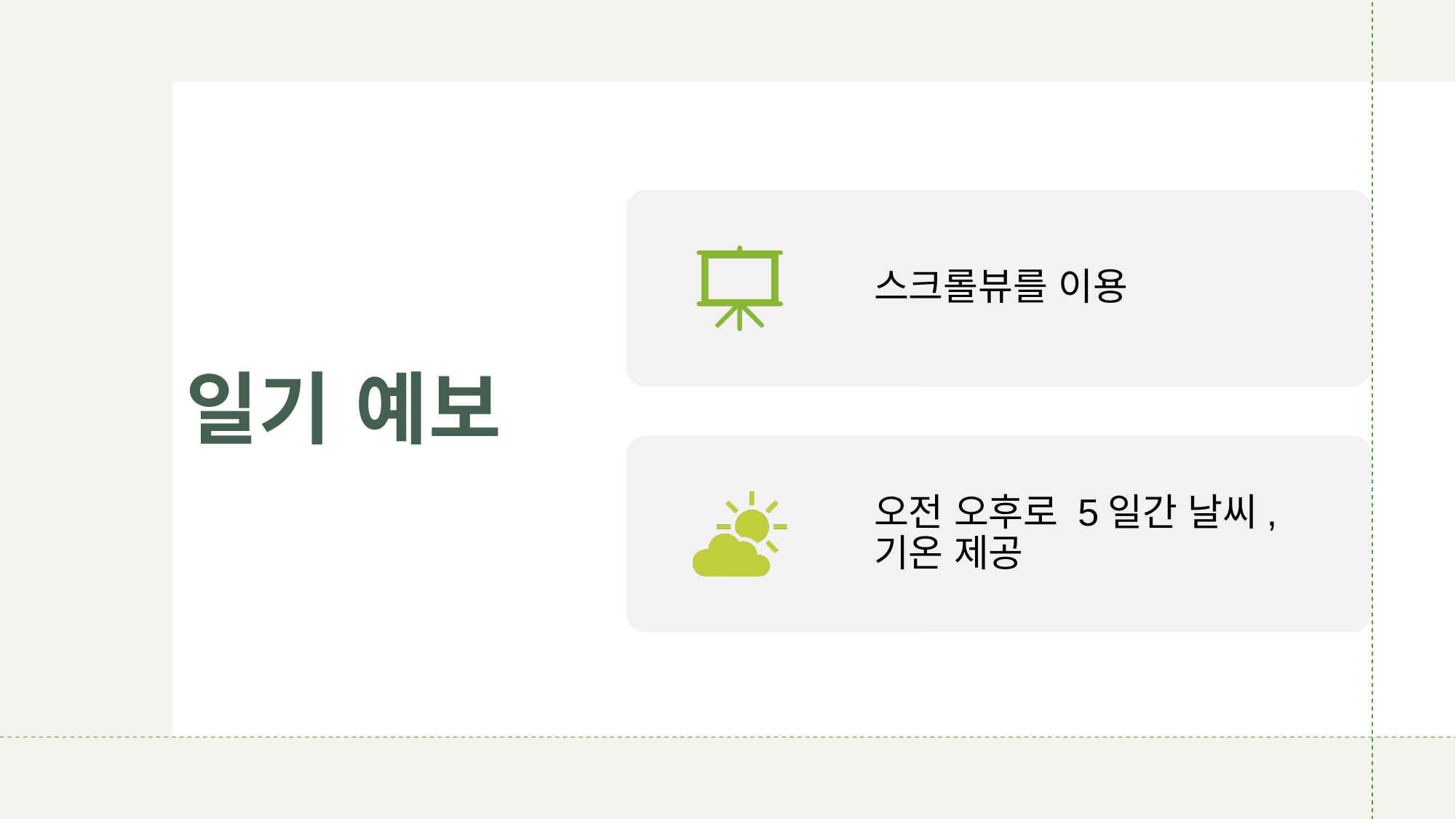

스크롤뷰를 이용
오전 오후로 5일간 날씨, 기온 제공
# 일기 예보